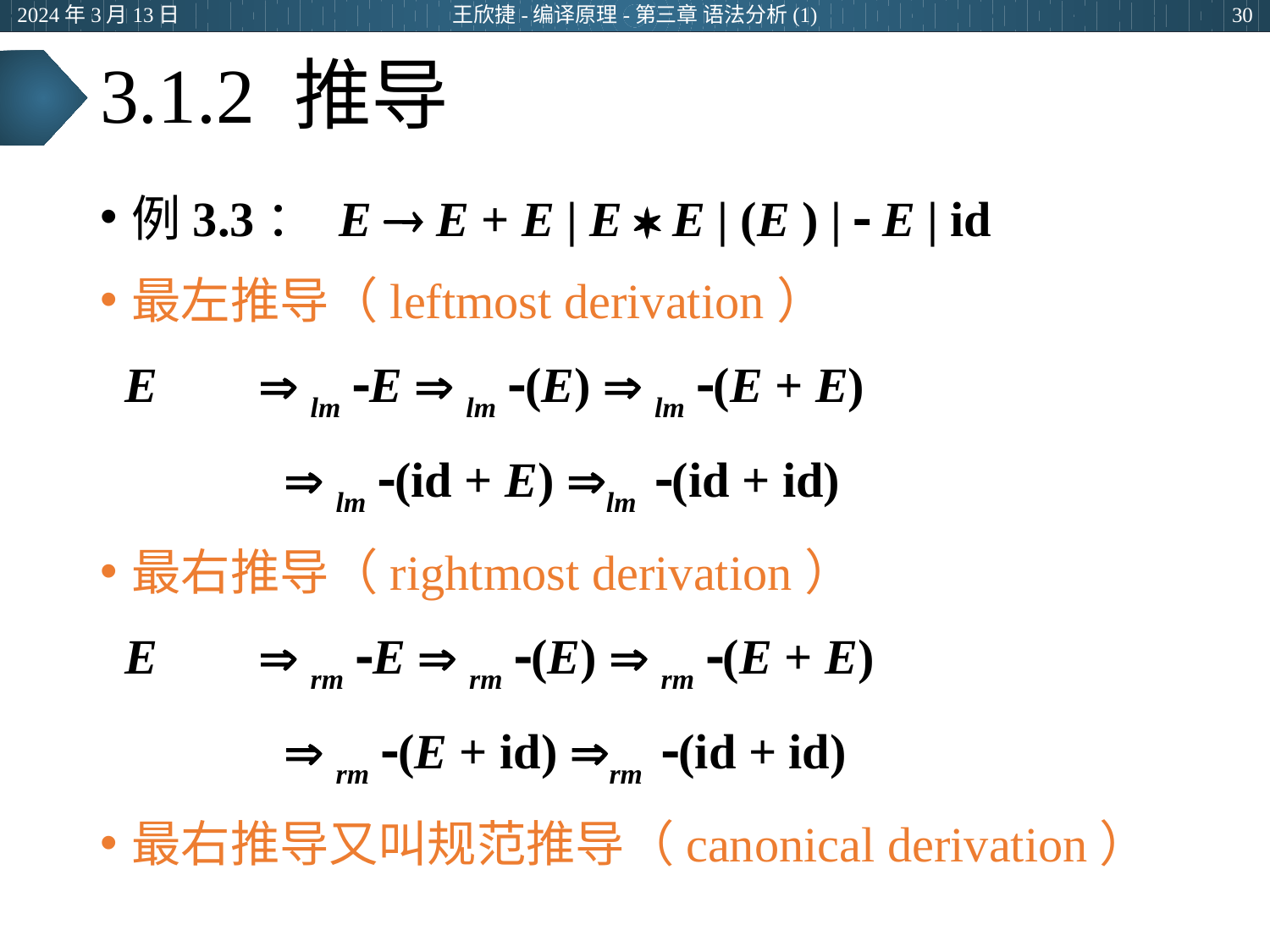

2024年3月13日
王欣捷-编译原理-第三章 语法分析(1)
30
# 3.1.2 推导
例3.3： E → E + E | E ∗ E | (E ) | − E | id
最左推导（leftmost derivation）
  E 	⇒ lm −E ⇒ lm −(E) ⇒ lm −(E + E)
               ⇒ lm −(id + E) ⇒lm  −(id + id)
最右推导（rightmost derivation）
  E 	⇒ rm −E ⇒ rm −(E) ⇒ rm −(E + E)
               ⇒ rm −(E + id) ⇒rm  −(id + id)
最右推导又叫规范推导（canonical derivation）